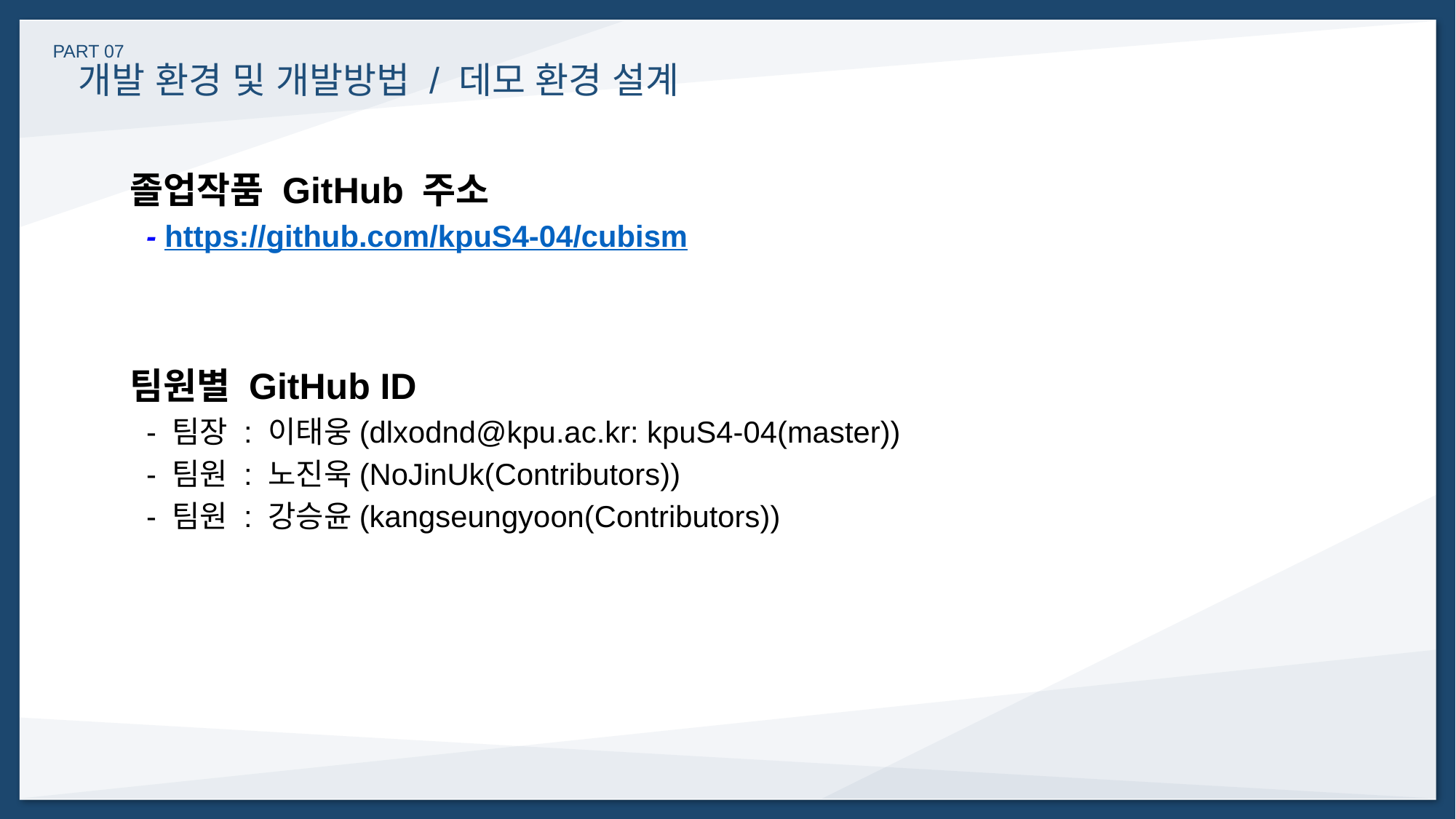

PART 07
개발 환경 및 개발방법 / 데모 환경 설계
졸업작품 GitHub 주소
  - https://github.com/kpuS4-04/cubism

팀원별 GitHub ID
  - 팀장 : 이태웅(dlxodnd@kpu.ac.kr: kpuS4-04(master))
  - 팀원 : 노진욱(NoJinUk(Contributors))
  - 팀원 : 강승윤(kangseungyoon(Contributors))